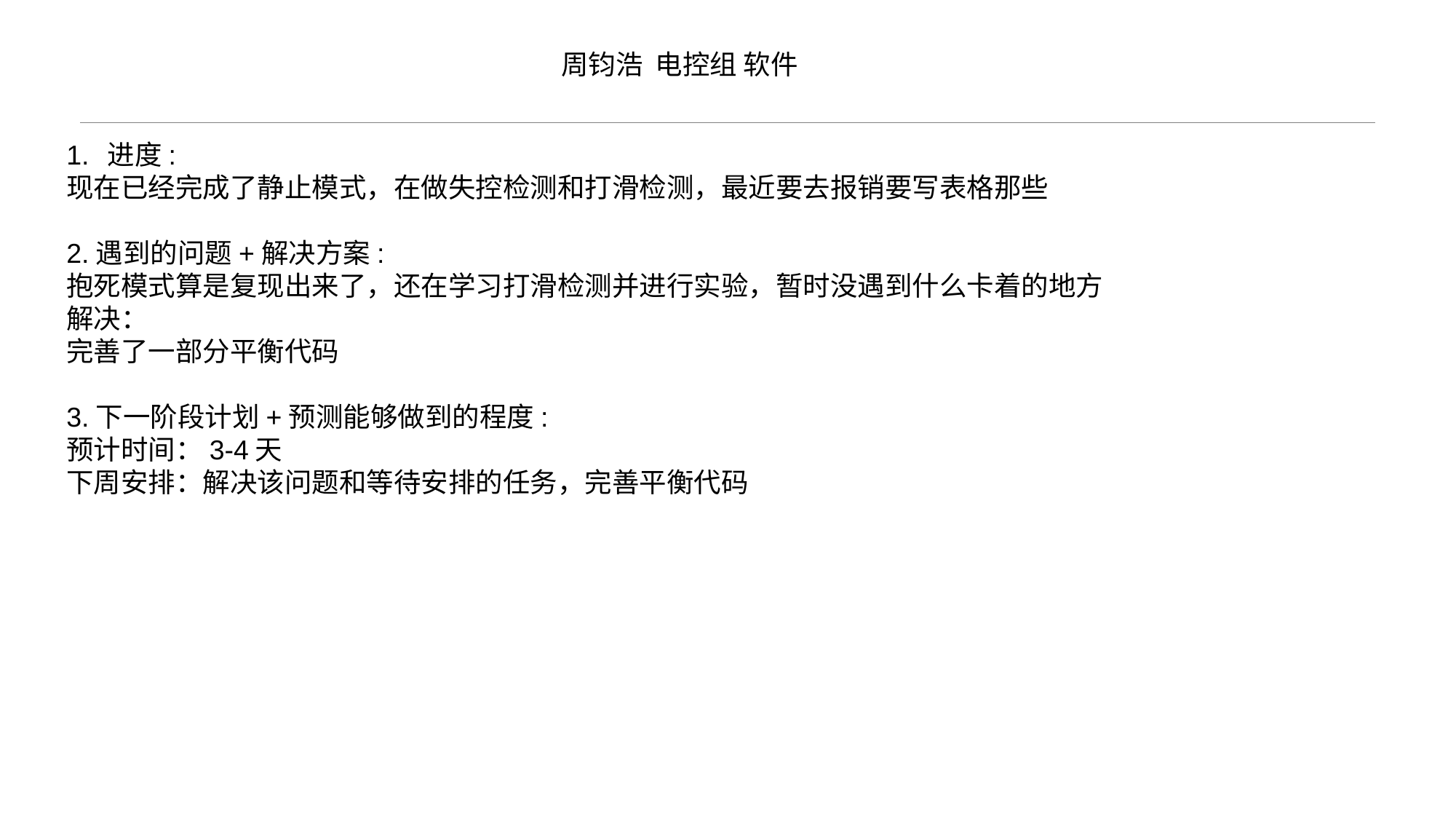

周钧浩  电控组 软件
进度:
现在已经完成了静止模式，在做失控检测和打滑检测，最近要去报销要写表格那些

2.遇到的问题+解决方案:
抱死模式算是复现出来了，还在学习打滑检测并进行实验，暂时没遇到什么卡着的地方
解决：
完善了一部分平衡代码

3.下一阶段计划+预测能够做到的程度:
预计时间：3-4天
下周安排：解决该问题和等待安排的任务，完善平衡代码